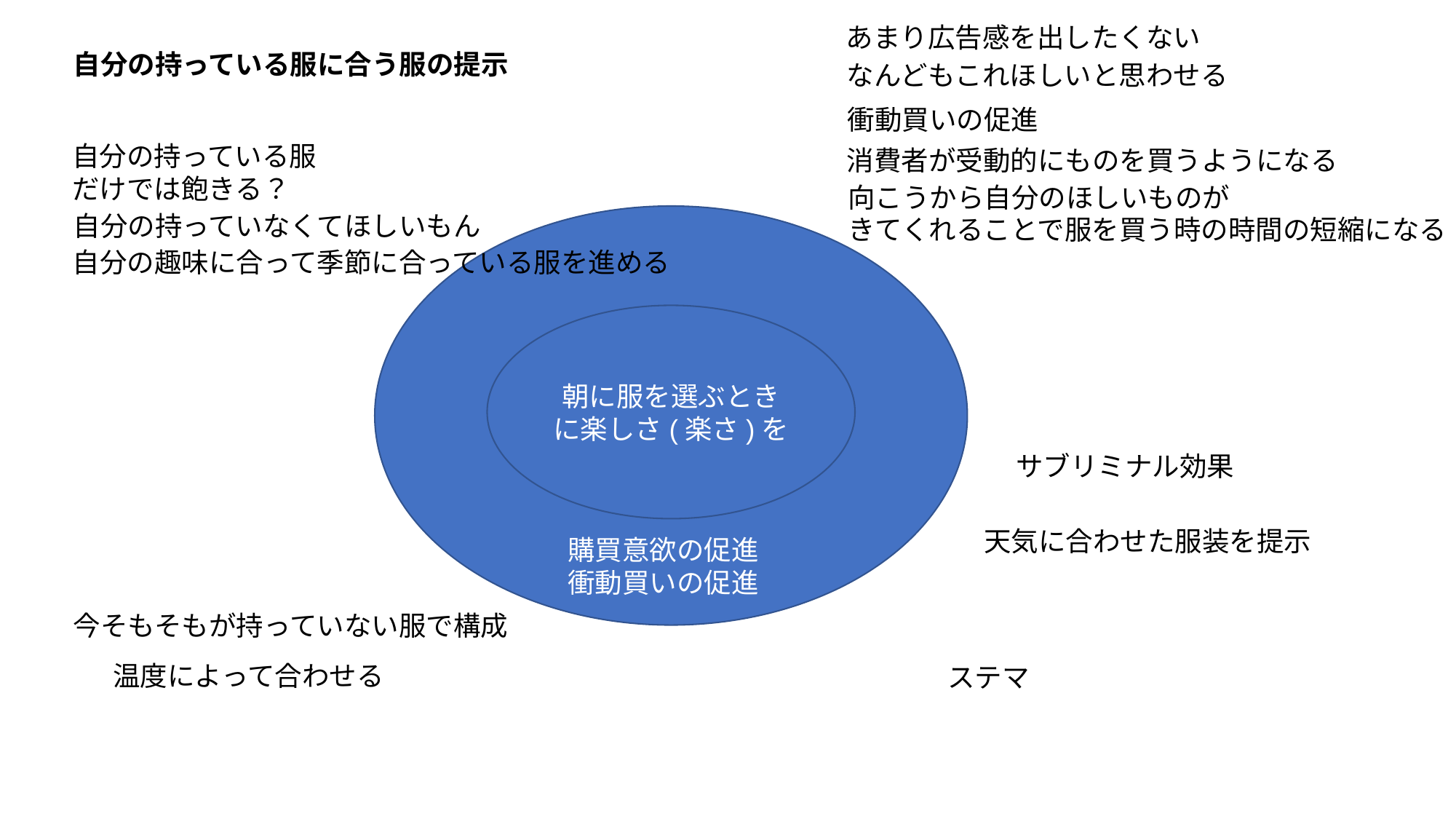

あまり広告感を出したくない
自分の持っている服に合う服の提示
なんどもこれほしいと思わせる
衝動買いの促進
自分の持っている服
だけでは飽きる？
消費者が受動的にものを買うようになる
向こうから自分のほしいものが
きてくれることで服を買う時の時間の短縮になる
自分の持っていなくてほしいもん

自分の趣味に合って季節に合っている服を進める
朝に服を選ぶときに楽しさ(楽さ)を
サブリミナル効果
天気に合わせた服装を提示
購買意欲の促進
衝動買いの促進
今そもそもが持っていない服で構成
温度によって合わせる
ステマ